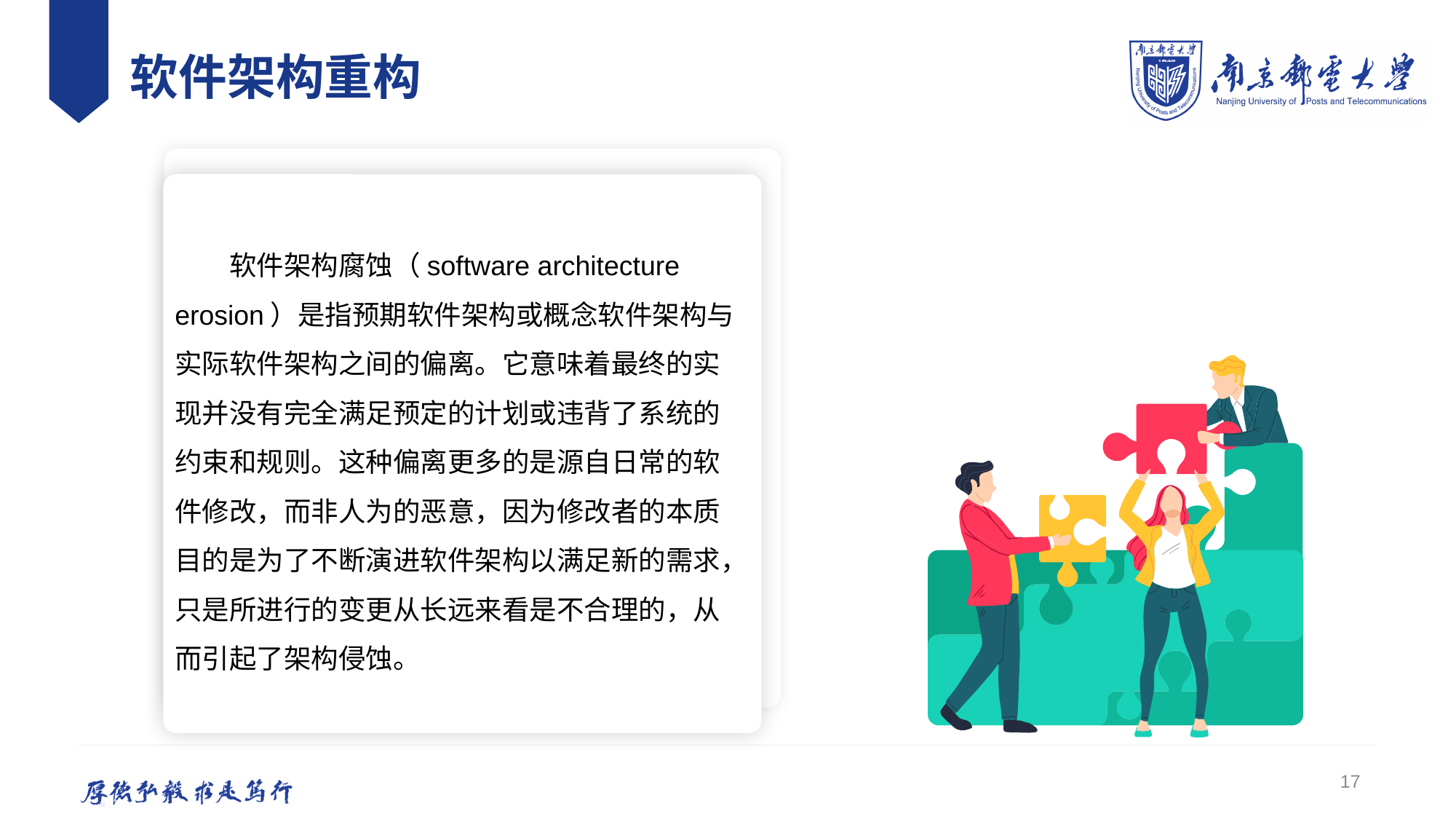

# 软件架构重构

软件架构腐蚀（software architecture erosion）是指预期软件架构或概念软件架构与实际软件架构之间的偏离。它意味着最终的实现并没有完全满足预定的计划或违背了系统的约束和规则。这种偏离更多的是源自日常的软件修改，而非人为的恶意，因为修改者的本质目的是为了不断演进软件架构以满足新的需求，只是所进行的变更从长远来看是不合理的，从而引起了架构侵蚀。

17